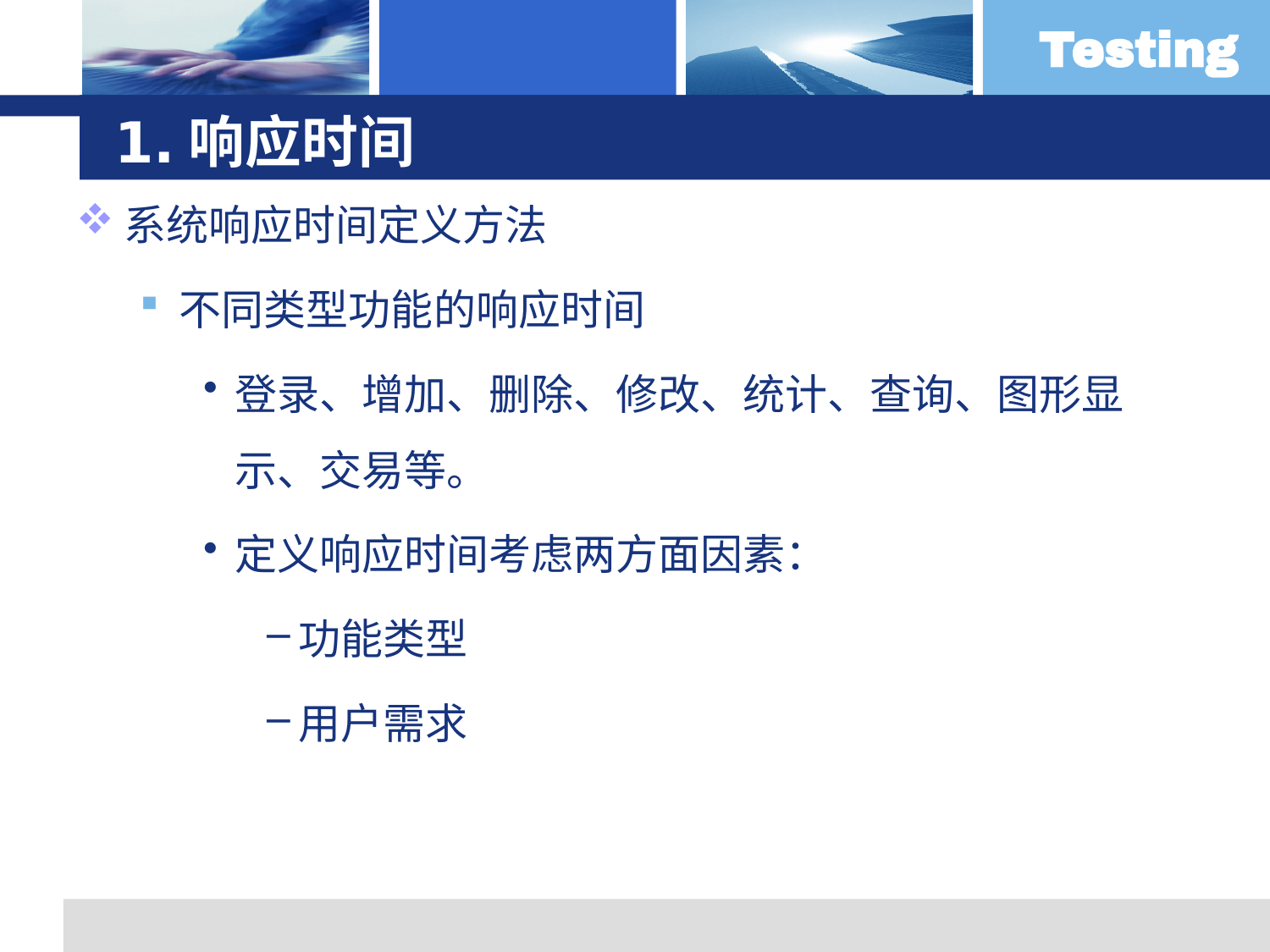

# 1.响应时间
系统响应时间定义方法
不同类型功能的响应时间
登录、增加、删除、修改、统计、查询、图形显示、交易等。
定义响应时间考虑两方面因素：
功能类型
用户需求